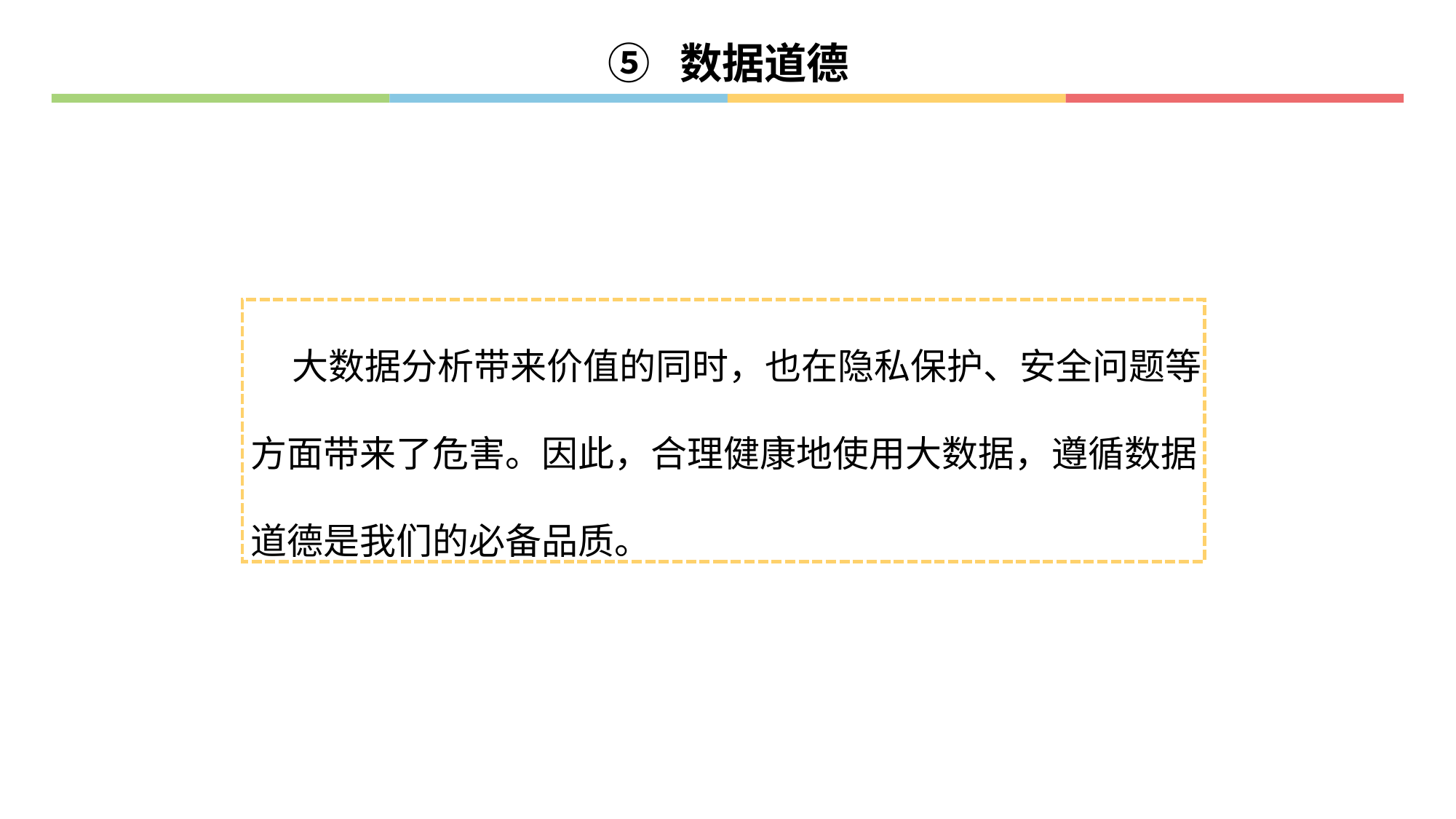

⑤  数据道德
    大数据分析带来价值的同时，也在隐私保护、安全问题等方面带来了危害。因此，合理健康地使用大数据，遵循数据道德是我们的必备品质。